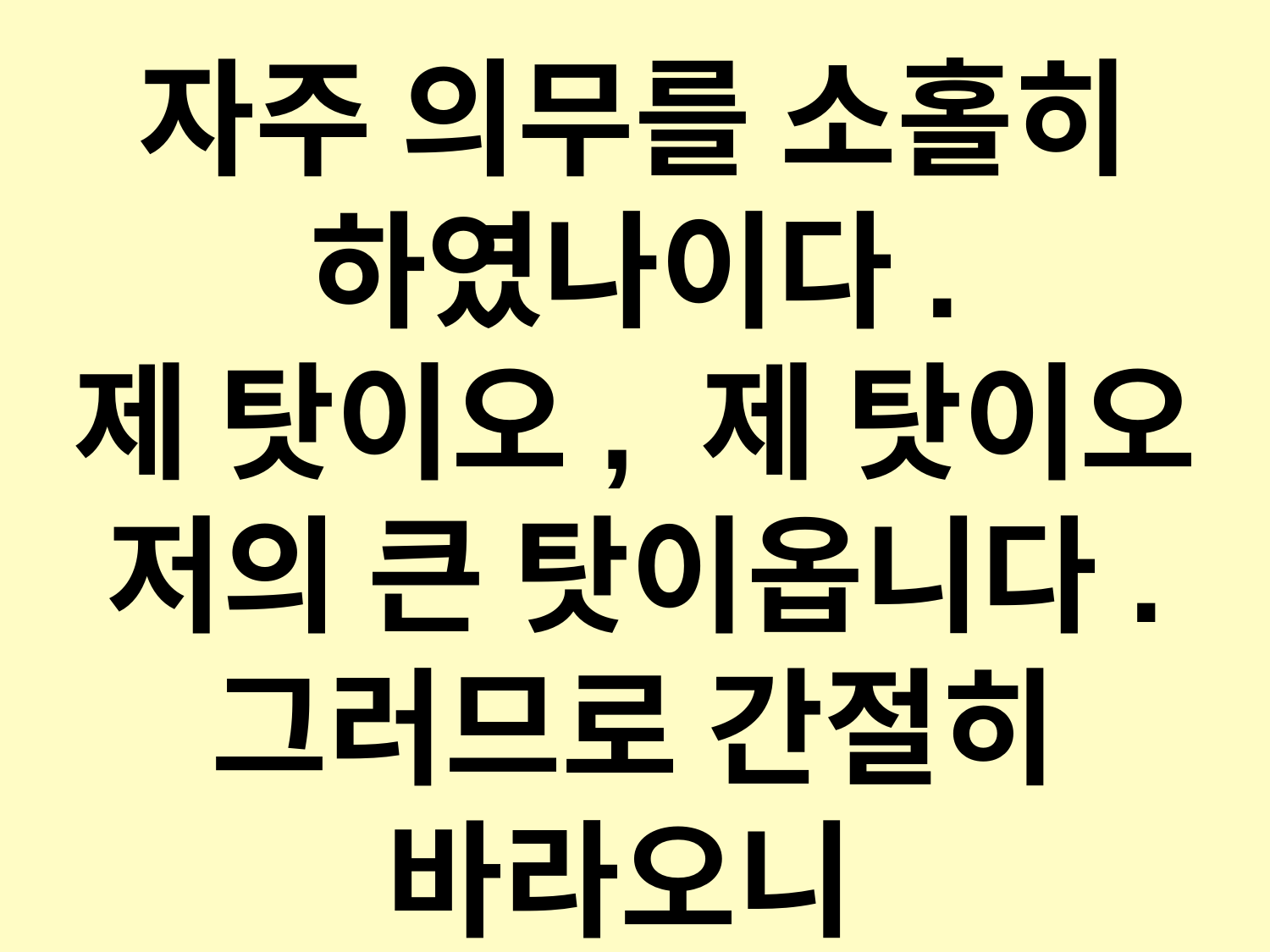

자주 의무를 소홀히 하였나이다.
제 탓이오, 제 탓이오
저의 큰 탓이옵니다.
그러므로 간절히 바라오니